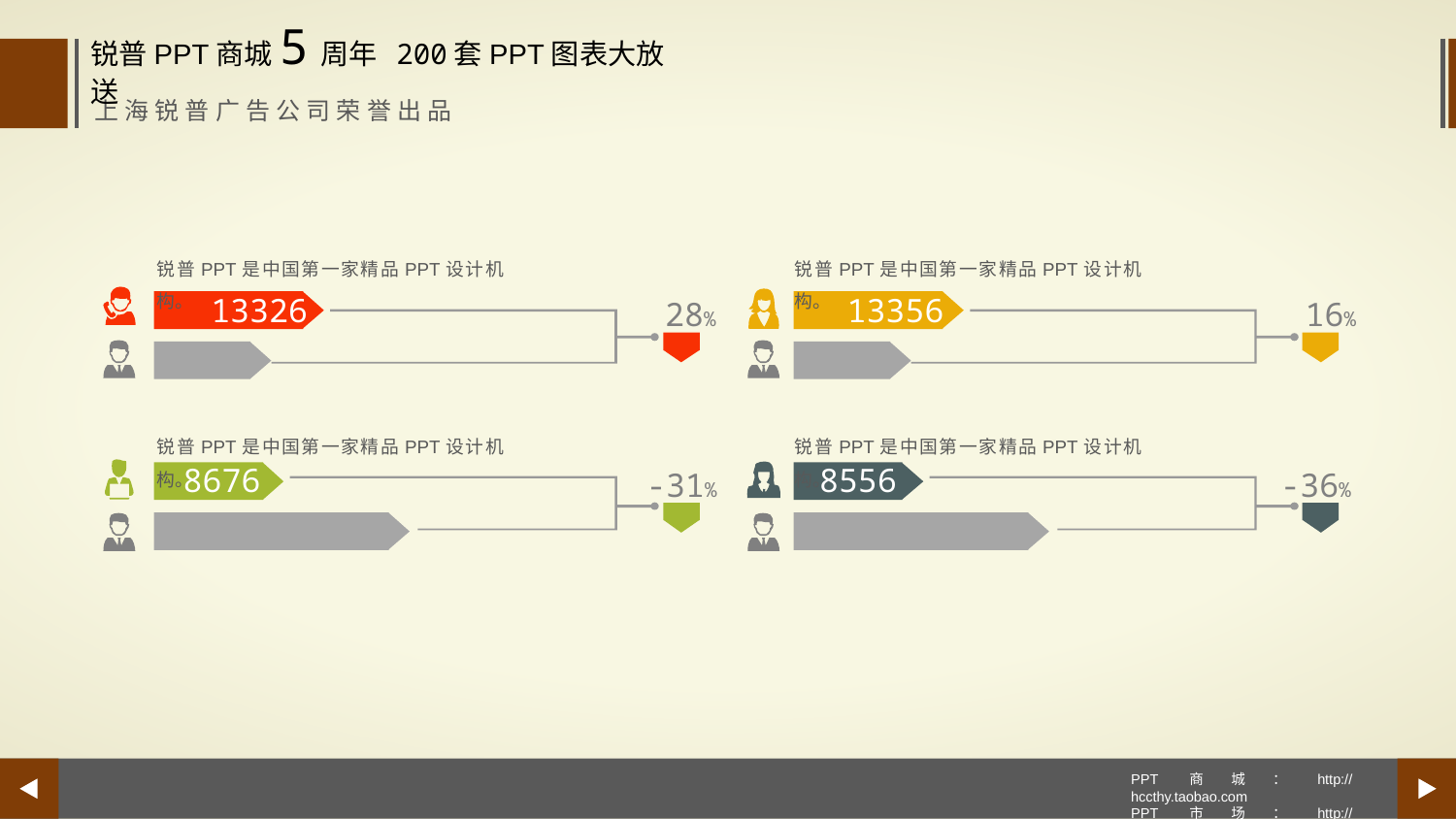

锐普PPT是中国第一家精品PPT设计机构。
锐普PPT是中国第一家精品PPT设计机构。
13326
13356

28%
16%

锐普PPT是中国第一家精品PPT设计机构。
锐普PPT是中国第一家精品PPT设计机构。
8676
8556

-31%
-36%